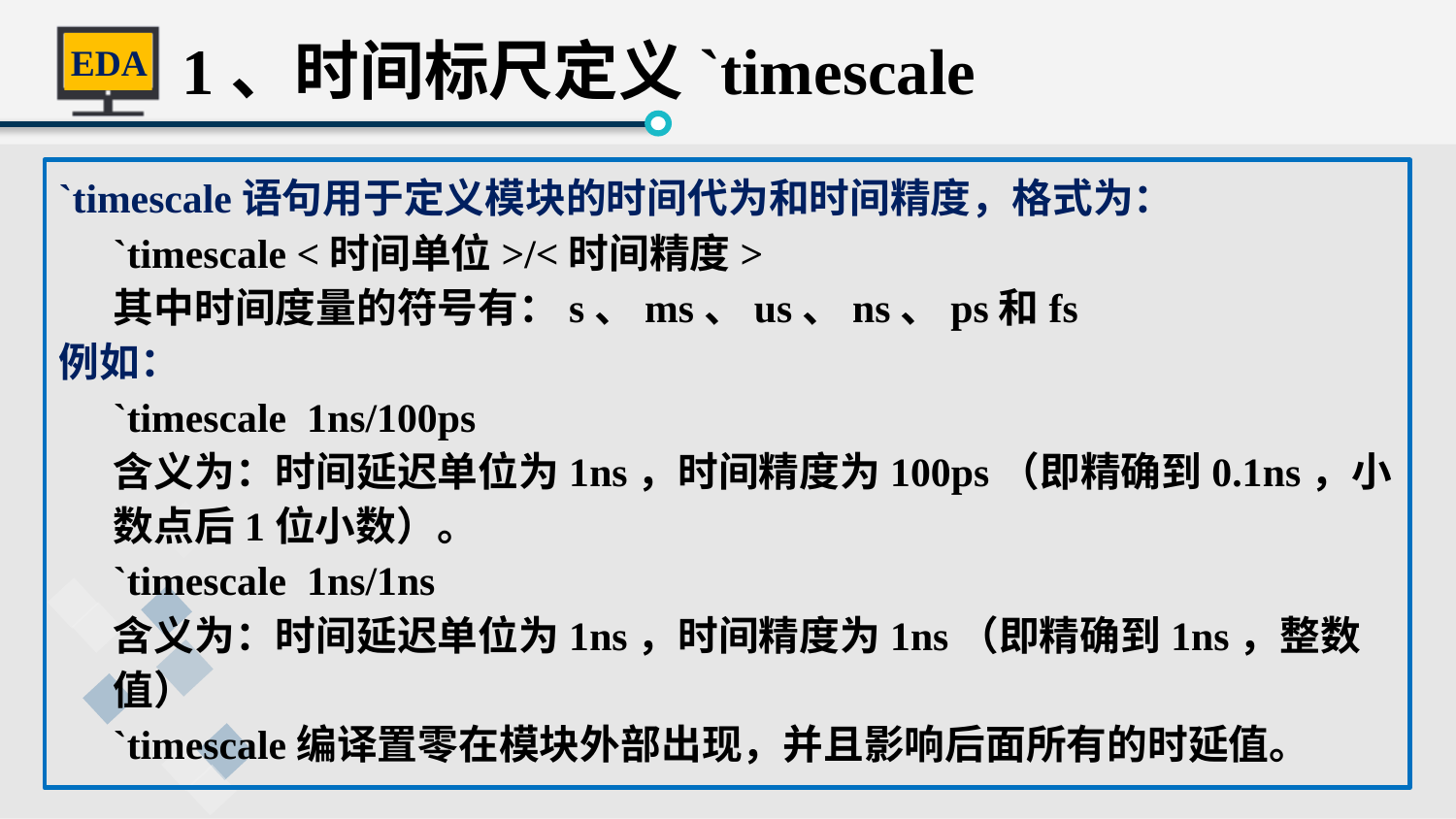

1、时间标尺定义`timescale
`timescale语句用于定义模块的时间代为和时间精度，格式为：
`timescale <时间单位>/<时间精度>
其中时间度量的符号有：s、ms、us、ns、ps和fs
例如：
`timescale  1ns/100ps
含义为：时间延迟单位为1ns，时间精度为100ps（即精确到0.1ns，小数点后1位小数）。
`timescale  1ns/1ns
含义为：时间延迟单位为1ns，时间精度为1ns（即精确到1ns，整数值）
`timescale编译置零在模块外部出现，并且影响后面所有的时延值。